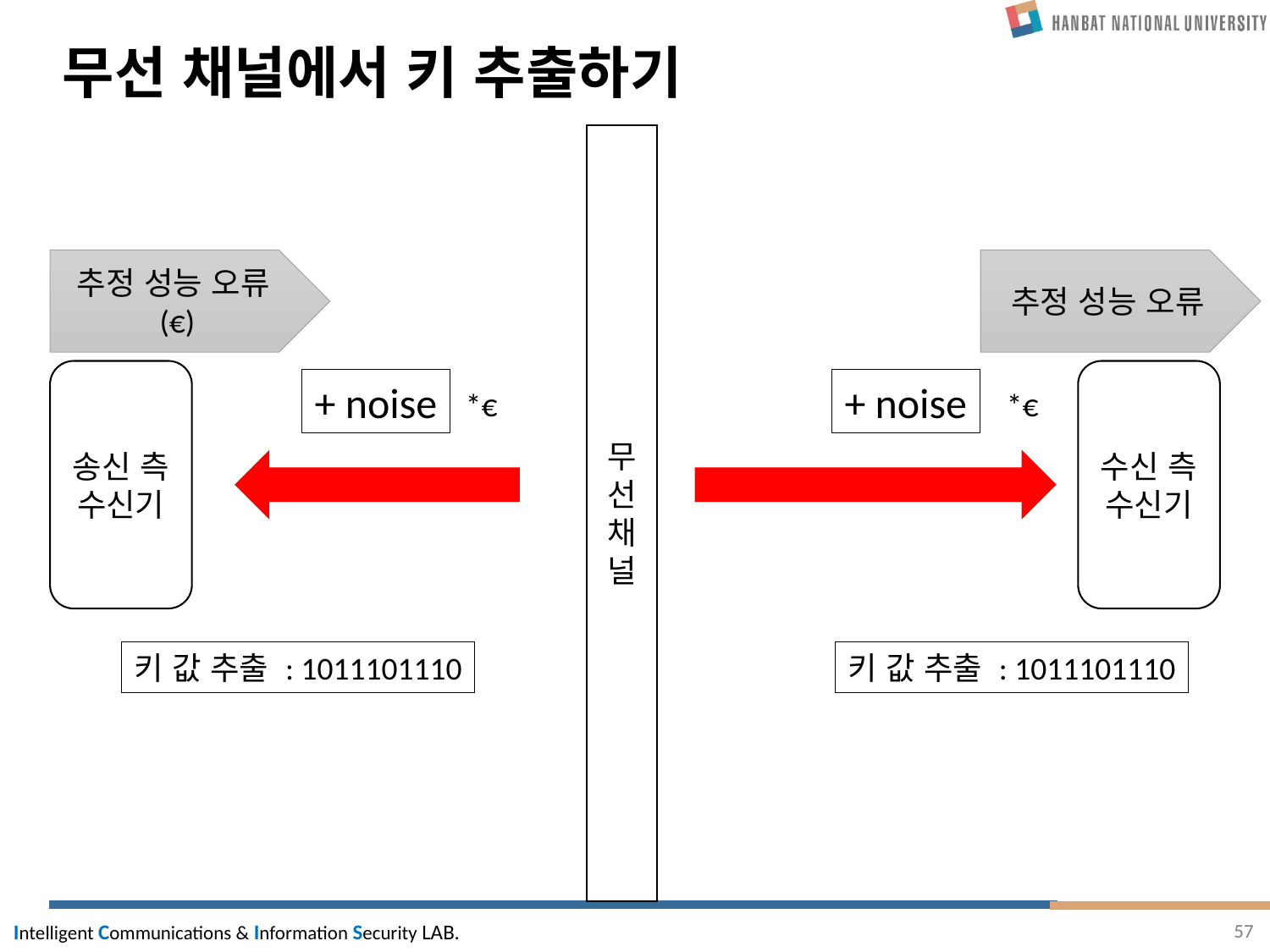

# 무선 채널에서 키 추출하기
무선 채널
추정 성능 오류(€)
추정 성능 오류
수신 측 수신기
송신 측 수신기
+ noise
+ noise
*€
*€

키 값 추출 : 1011101110
키 값 추출 : 1011101110
57